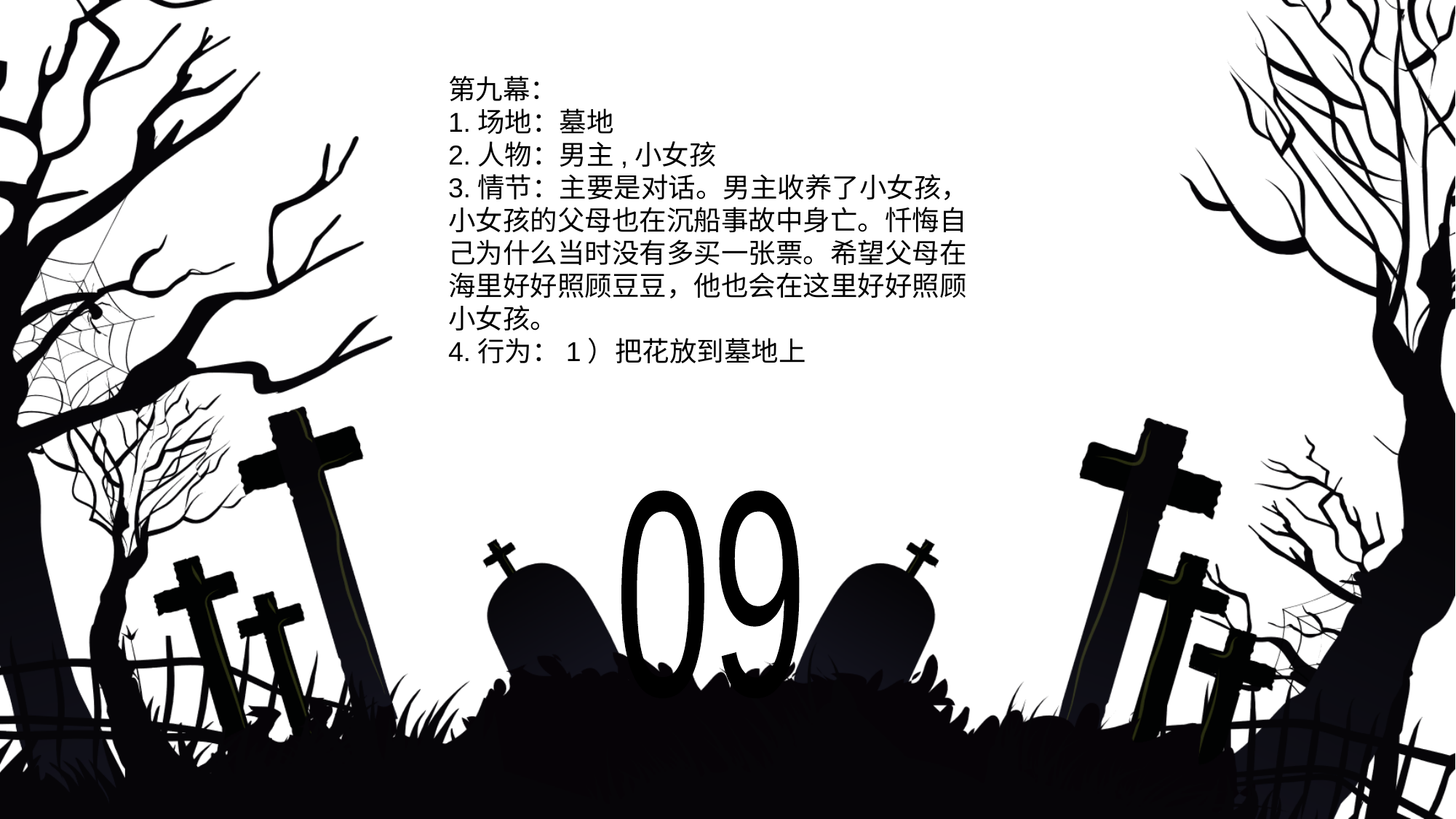

第九幕：
1.场地：墓地
2.人物：男主,小女孩
3.情节：主要是对话。男主收养了小女孩，小女孩的父母也在沉船事故中身亡。忏悔自己为什么当时没有多买一张票。希望父母在海里好好照顾豆豆，他也会在这里好好照顾小女孩。
4.行为：1）把花放到墓地上

09